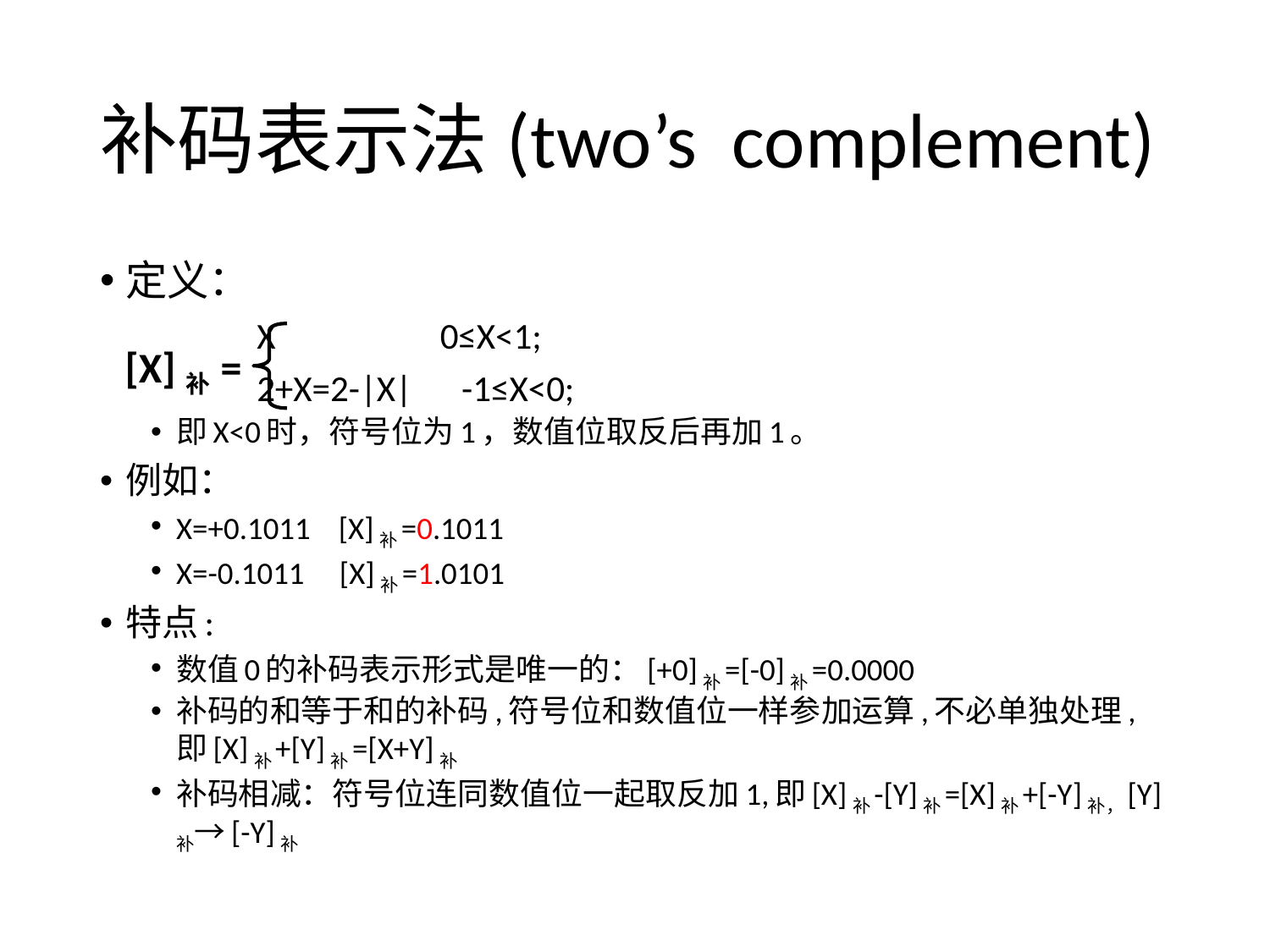

# 补码表示法(two’s  complement)
定义：
                   X                    0≤X<1;
                   2+X=2-|X|      -1≤X<0;
即X<0时，符号位为1，数值位取反后再加1。
例如：
X=+0.1011    [X]补=0.1011
X=-0.1011     [X]补=1.0101
特点:
数值0的补码表示形式是唯一的：[+0]补=[-0]补=0.0000
补码的和等于和的补码,符号位和数值位一样参加运算,不必单独处理,即[X]补+[Y]补=[X+Y]补
补码相减：符号位连同数值位一起取反加1,即[X]补-[Y]补=[X]补+[-Y]补，[Y]补→[-Y]补

[X]补=